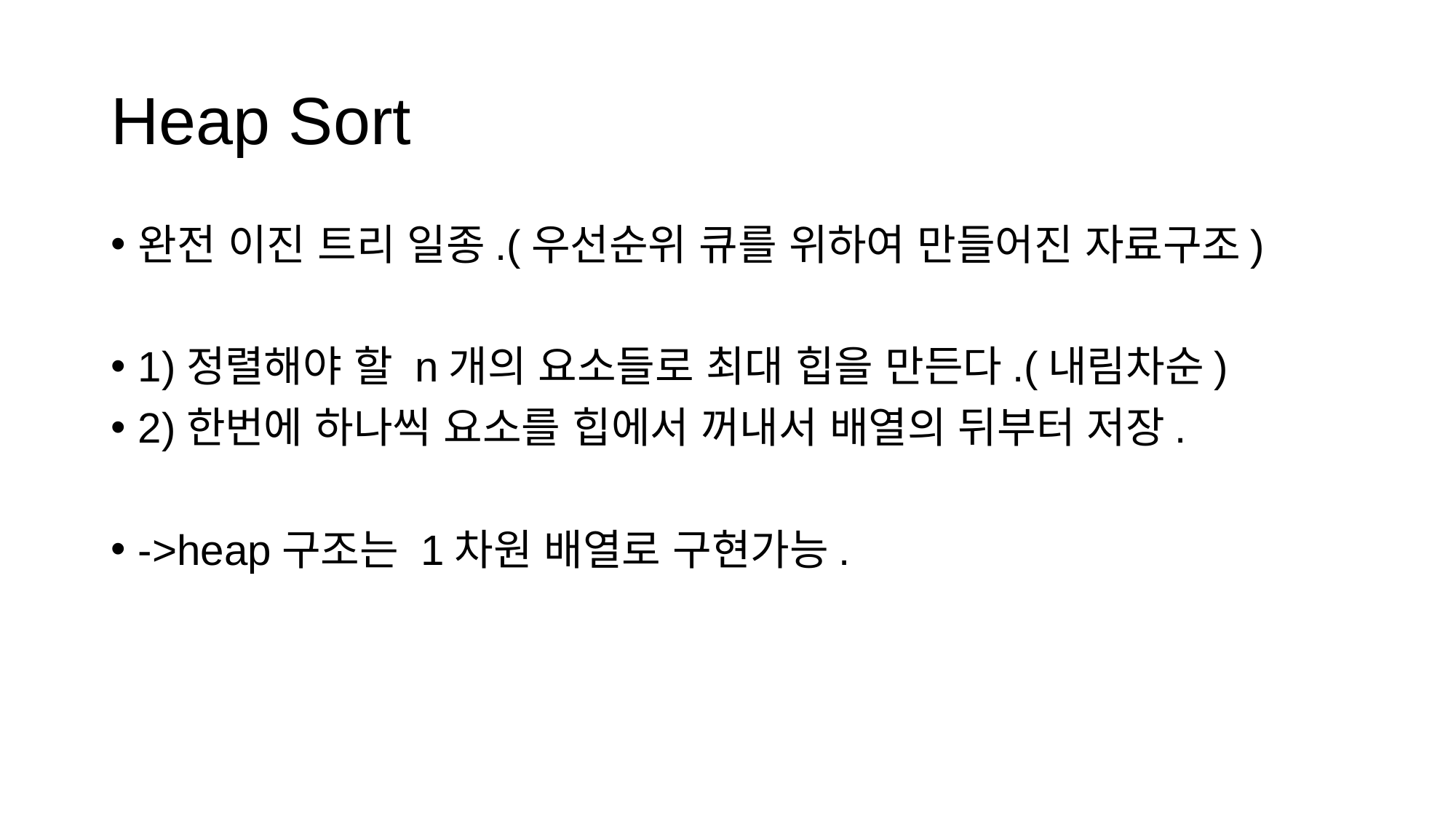

# Heap Sort
완전 이진 트리 일종.(우선순위 큐를 위하여 만들어진 자료구조)

1)정렬해야 할 n개의 요소들로 최대 힙을 만든다.(내림차순)
2)한번에 하나씩 요소를 힙에서 꺼내서 배열의 뒤부터 저장.

->heap구조는 1차원 배열로 구현가능.